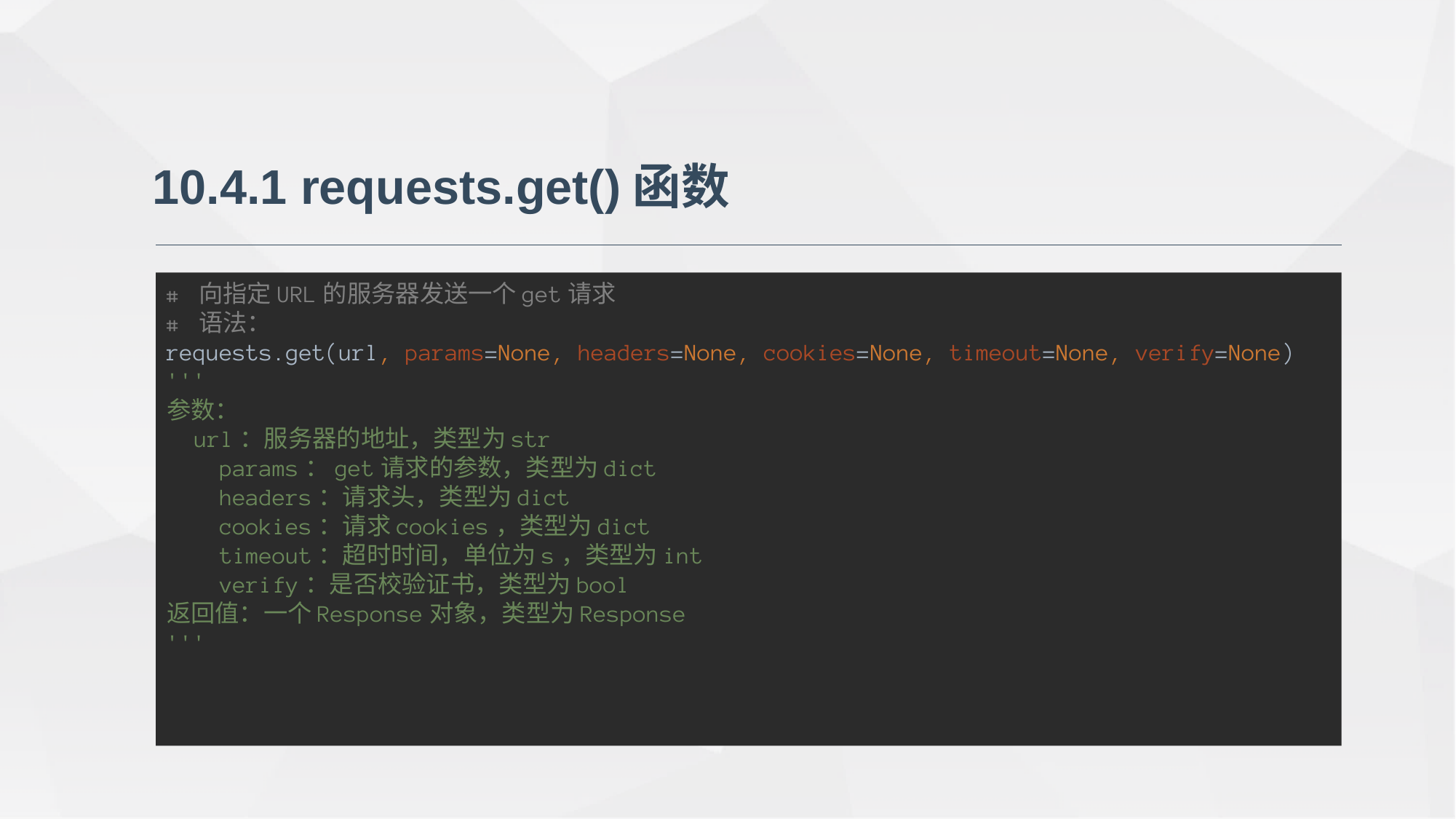

10.4.1 requests.get()函数
# 向指定URL的服务器发送一个get请求 # 语法： requests.get(url, params=None, headers=None, cookies=None, timeout=None, verify=None) ''' 参数： url：服务器的地址，类型为str params：get请求的参数，类型为dict headers：请求头，类型为dict cookies：请求cookies，类型为dict timeout：超时时间，单位为s，类型为int verify：是否校验证书，类型为bool 返回值：一个Response对象，类型为Response '''